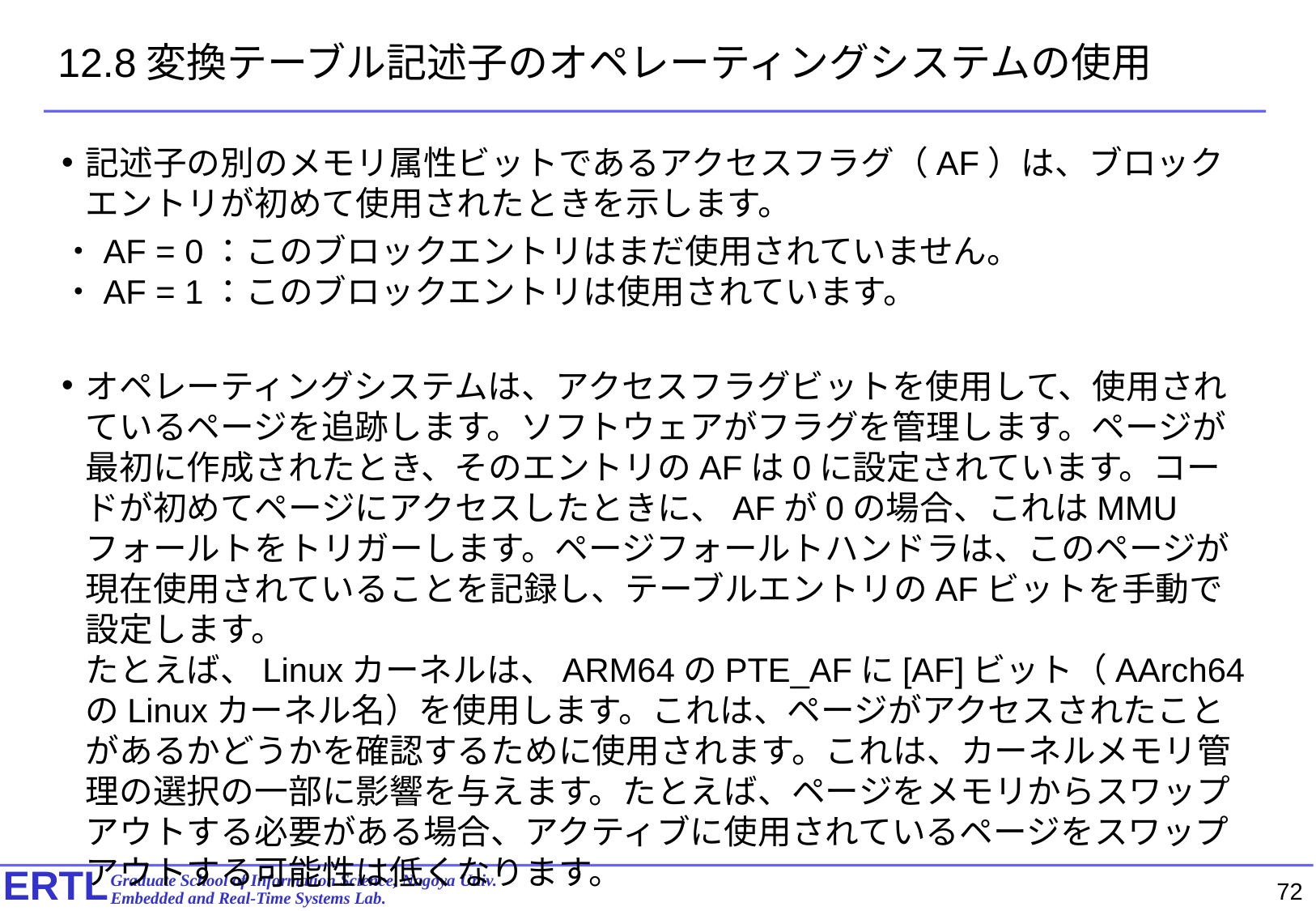

# 12.8変換テーブル記述子のオペレーティングシステムの使用
記述子の別のメモリ属性ビットであるアクセスフラグ（AF）は、ブロックエントリが初めて使用されたときを示します。
・AF = 0：このブロックエントリはまだ使用されていません。
・AF = 1：このブロックエントリは使用されています。

オペレーティングシステムは、アクセスフラグビットを使用して、使用されているページを追跡します。ソフトウェアがフラグを管理します。ページが最初に作成されたとき、そのエントリのAFは0に設定されています。コードが初めてページにアクセスしたときに、AFが0の場合、これはMMUフォールトをトリガーします。ページフォールトハンドラは、このページが現在使用されていることを記録し、テーブルエントリのAFビットを手動で設定します。
たとえば、Linuxカーネルは、ARM64のPTE_AFに[AF]ビット（AArch64のLinuxカーネル名）を使用します。これは、ページがアクセスされたことがあるかどうかを確認するために使用されます。これは、カーネルメモリ管理の選択の一部に影響を与えます。たとえば、ページをメモリからスワップアウトする必要がある場合、アクティブに使用されているページをスワップアウトする可能性は低くなります。

72